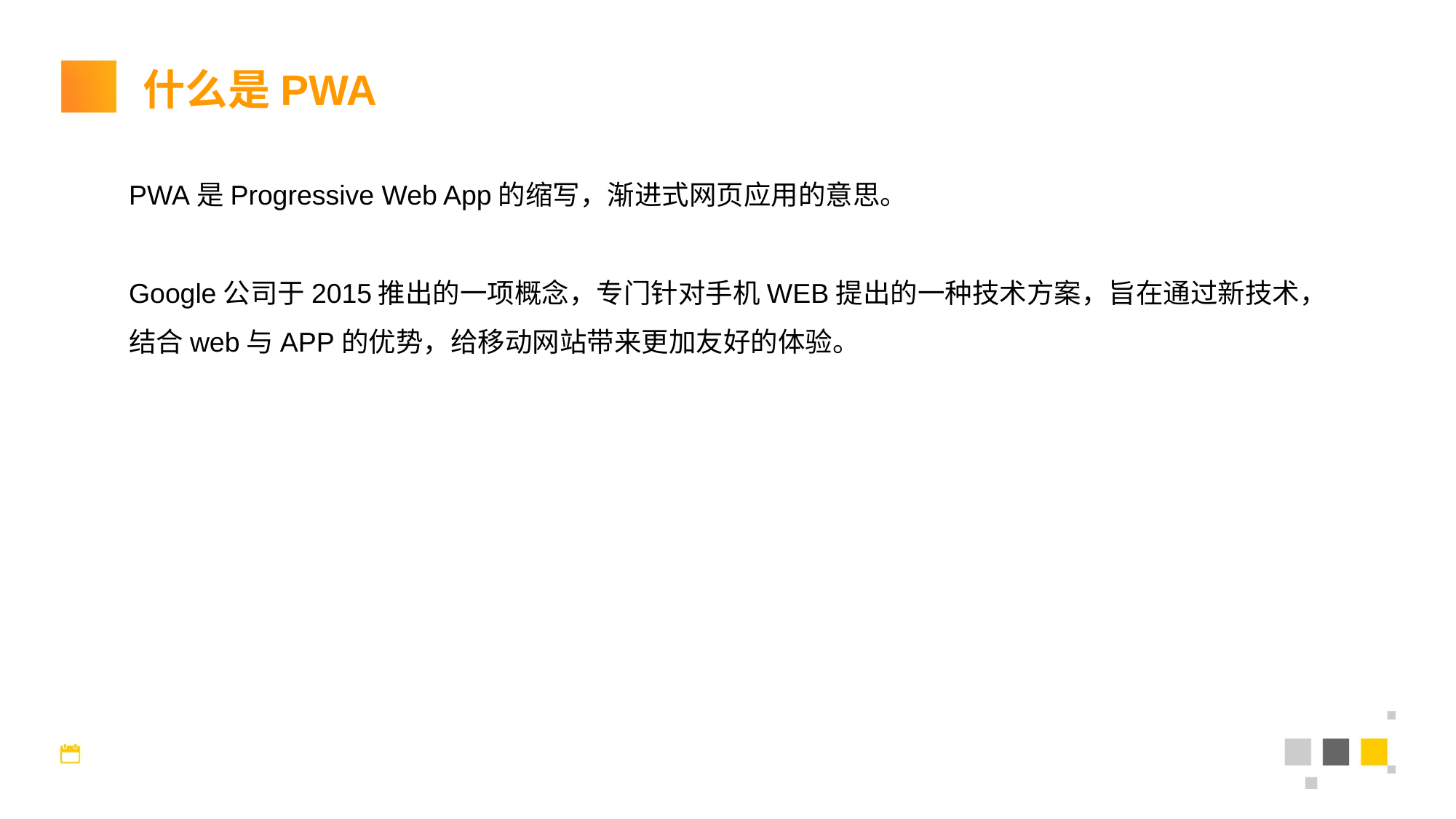

什么是PWA
PWA是Progressive Web App的缩写，渐进式网页应用的意思。

Google公司于2015推出的一项概念，专门针对手机WEB提出的一种技术方案，旨在通过新技术，结合web与APP的优势，给移动网站带来更加友好的体验。